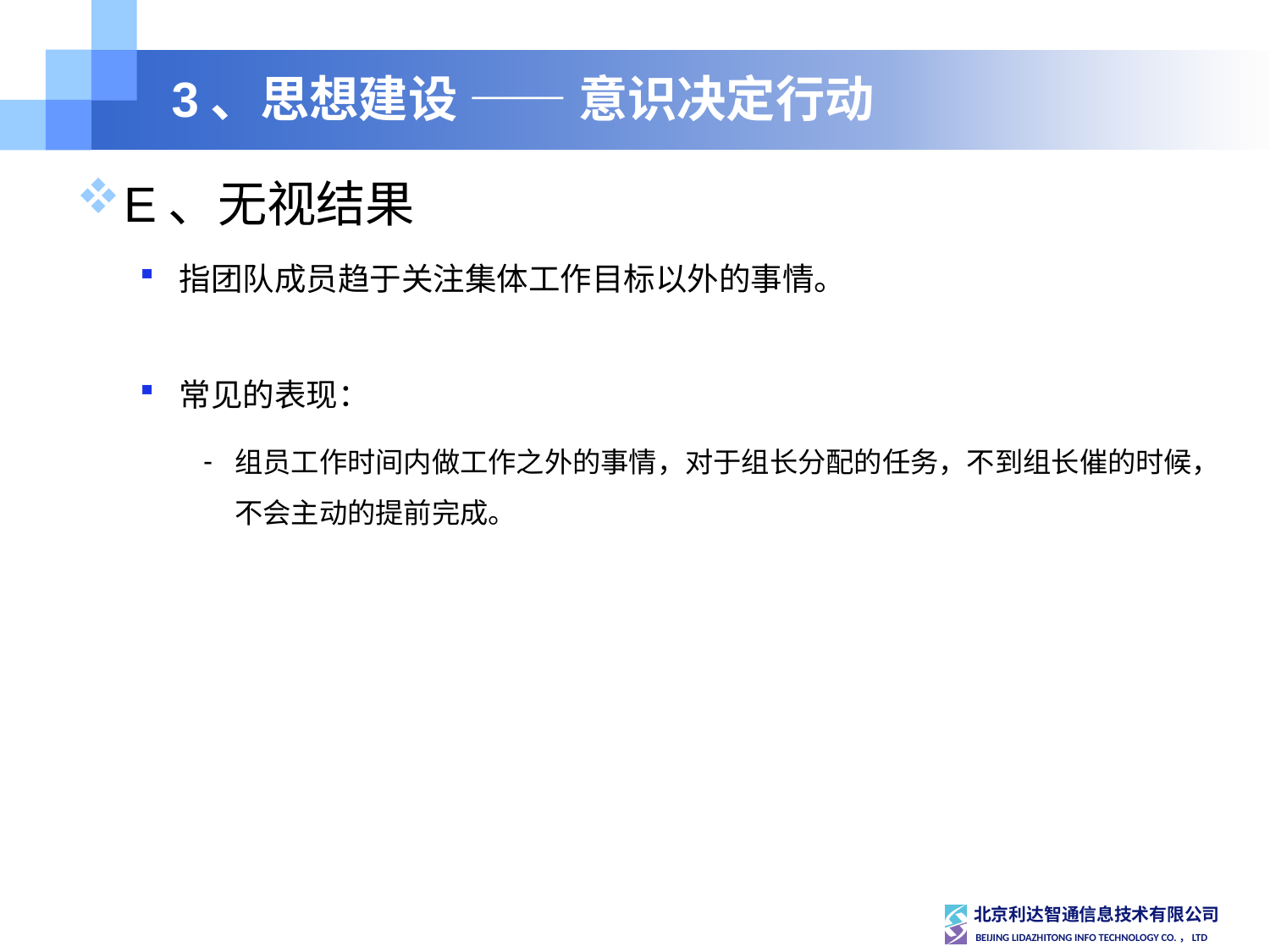

# 3、思想建设 —— 意识决定行动
E、无视结果
指团队成员趋于关注集体工作目标以外的事情。

常见的表现：
组员工作时间内做工作之外的事情，对于组长分配的任务，不到组长催的时候，不会主动的提前完成。